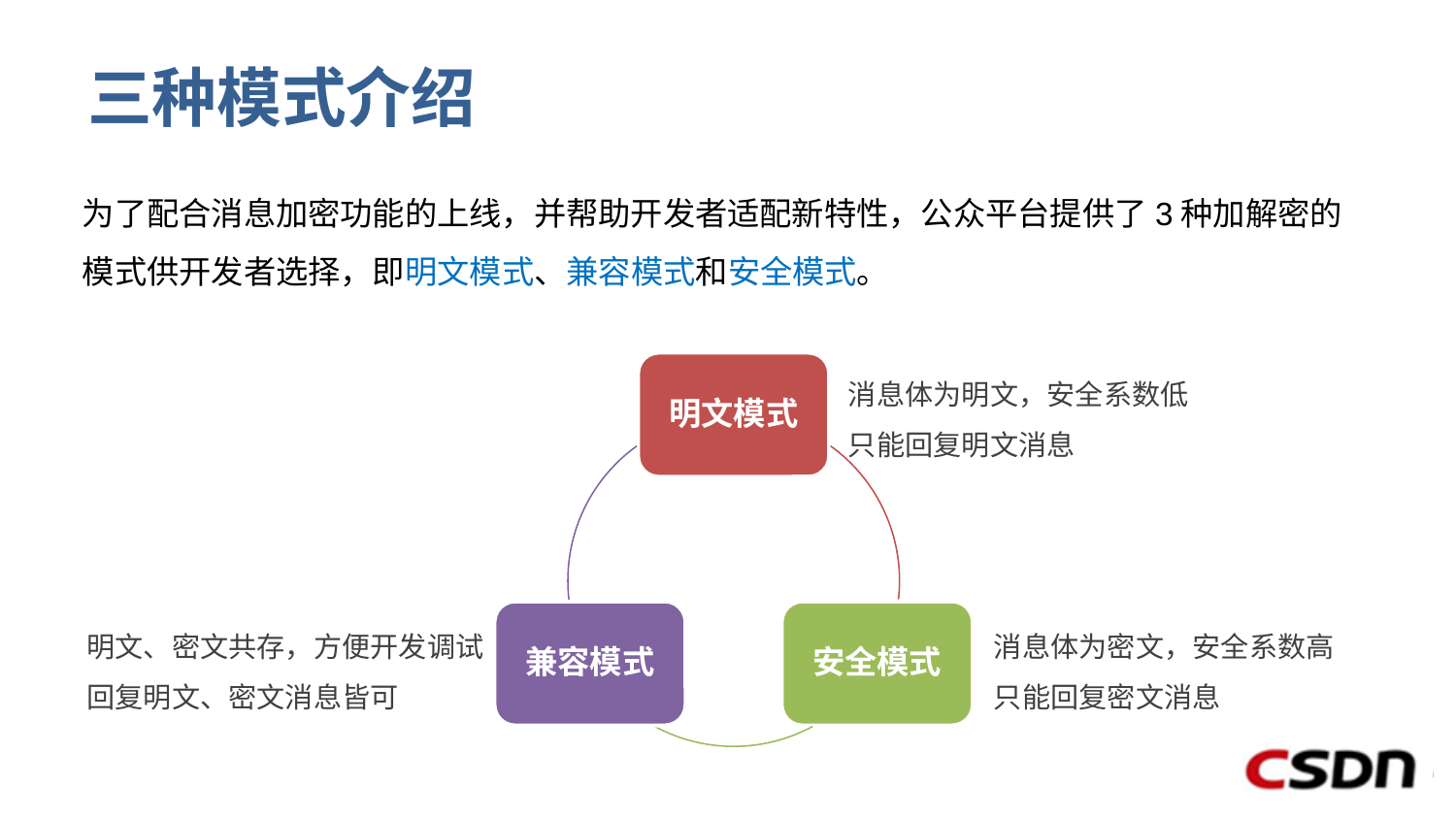

# 三种模式介绍
为了配合消息加密功能的上线，并帮助开发者适配新特性，公众平台提供了3种加解密的模式供开发者选择，即明文模式、兼容模式和安全模式。
明文模式
安全模式
兼容模式
消息体为明文，安全系数低
只能回复明文消息
明文、密文共存，方便开发调试
回复明文、密文消息皆可
消息体为密文，安全系数高
只能回复密文消息